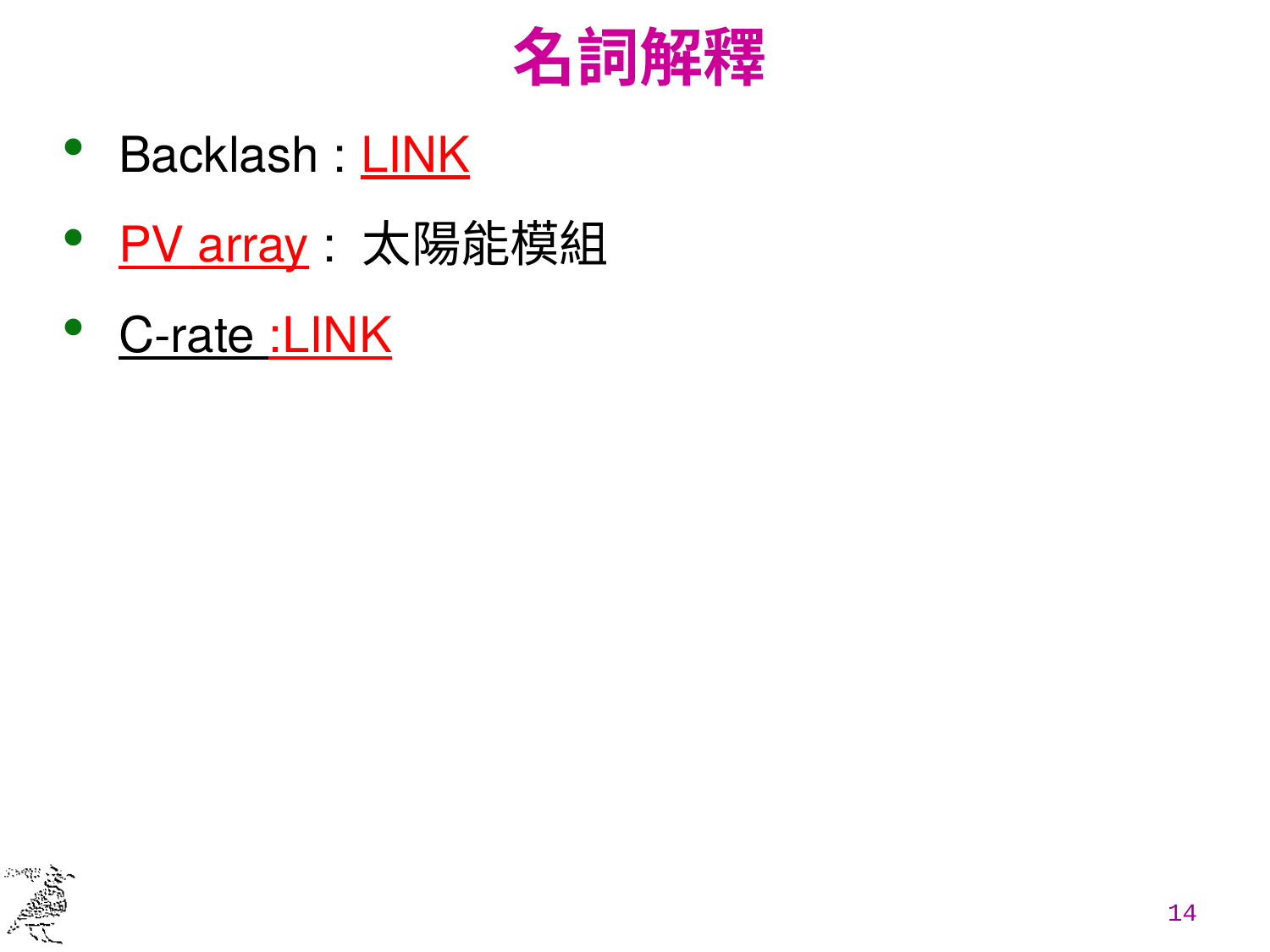

# 名詞解釋
Backlash : LINK
PV array : 太陽能模組
C-rate :LINK

14